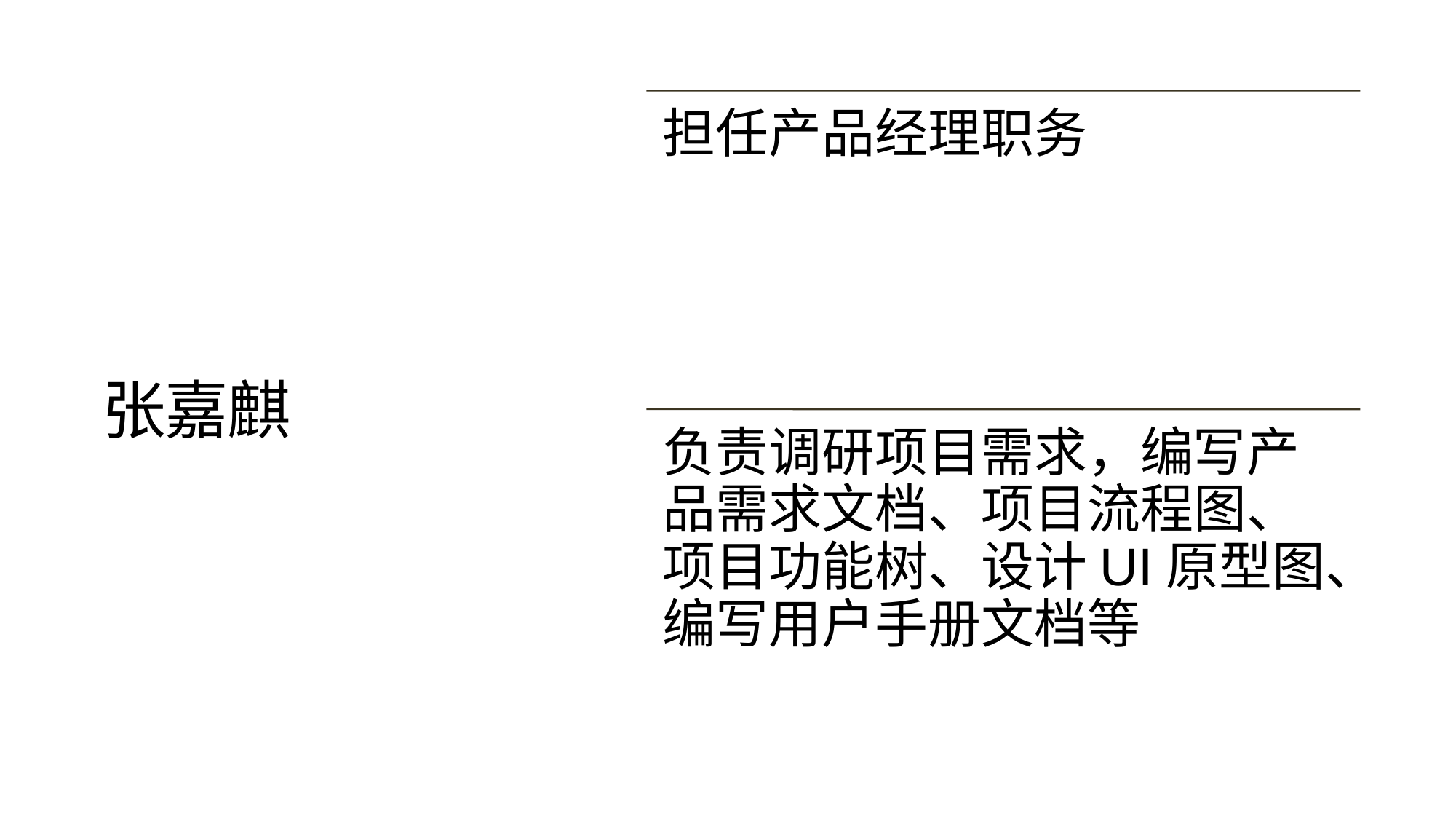

担任产品经理职务
负责调研项目需求，编写产品需求文档、项目流程图、项目功能树、设计UI原型图、编写用户手册文档等
# 张嘉麒